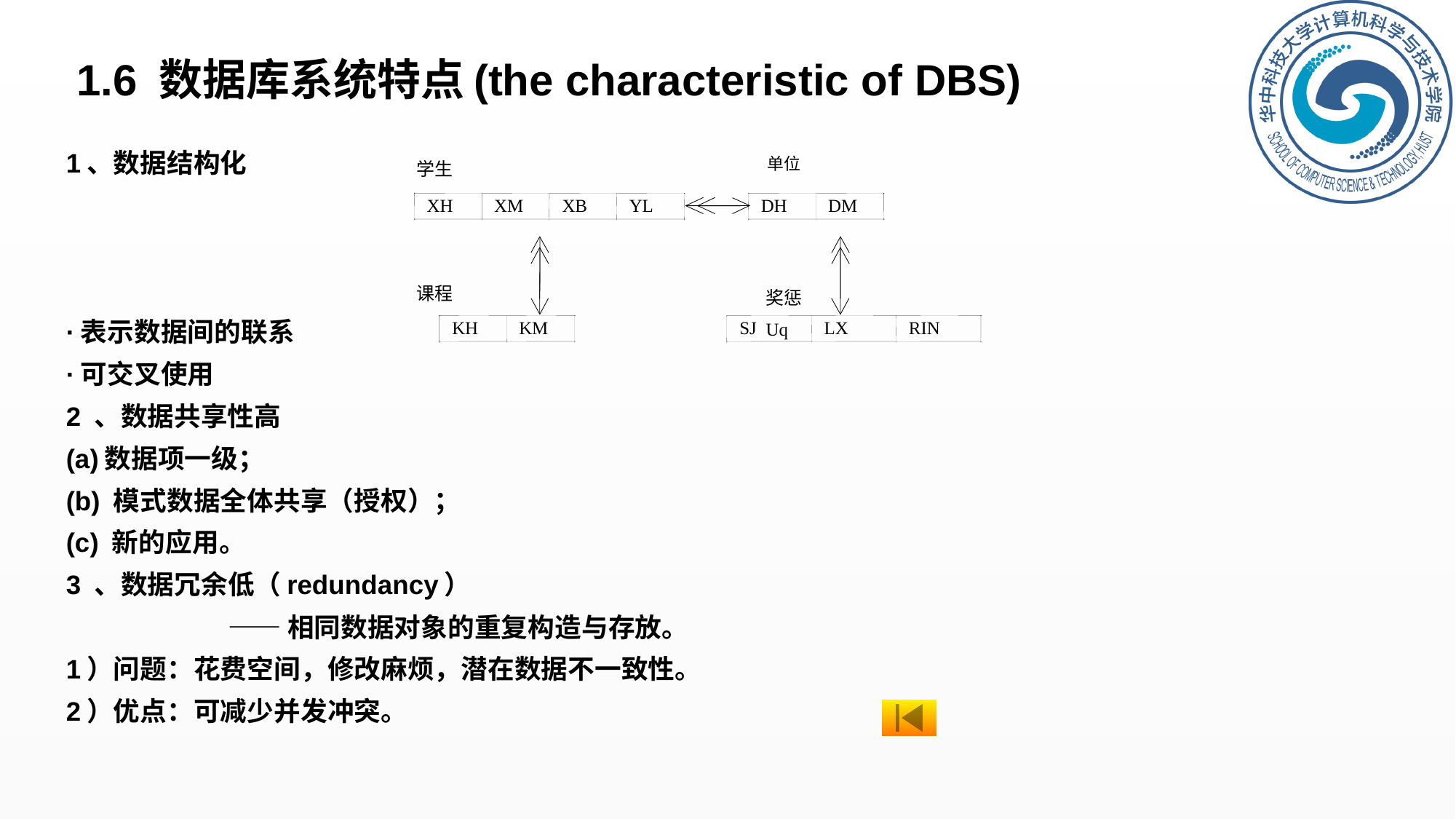

# 1.6 数据库系统特点(the characteristic of DBS)
1、数据结构化

·表示数据间的联系
·可交叉使用
2 、数据共享性高
(a)数据项一级；
(b) 模式数据全体共享（授权）；
(c) 新的应用。
3 、数据冗余低（redundancy）
                           ——相同数据对象的重复构造与存放。
1）问题：花费空间，修改麻烦，潜在数据不一致性。
2）优点：可减少并发冲突。

单位
学生

XH
XM
XB
YL
DH
DM

课程
奖惩

KH
KM
SJ
LX
RIN
Uq